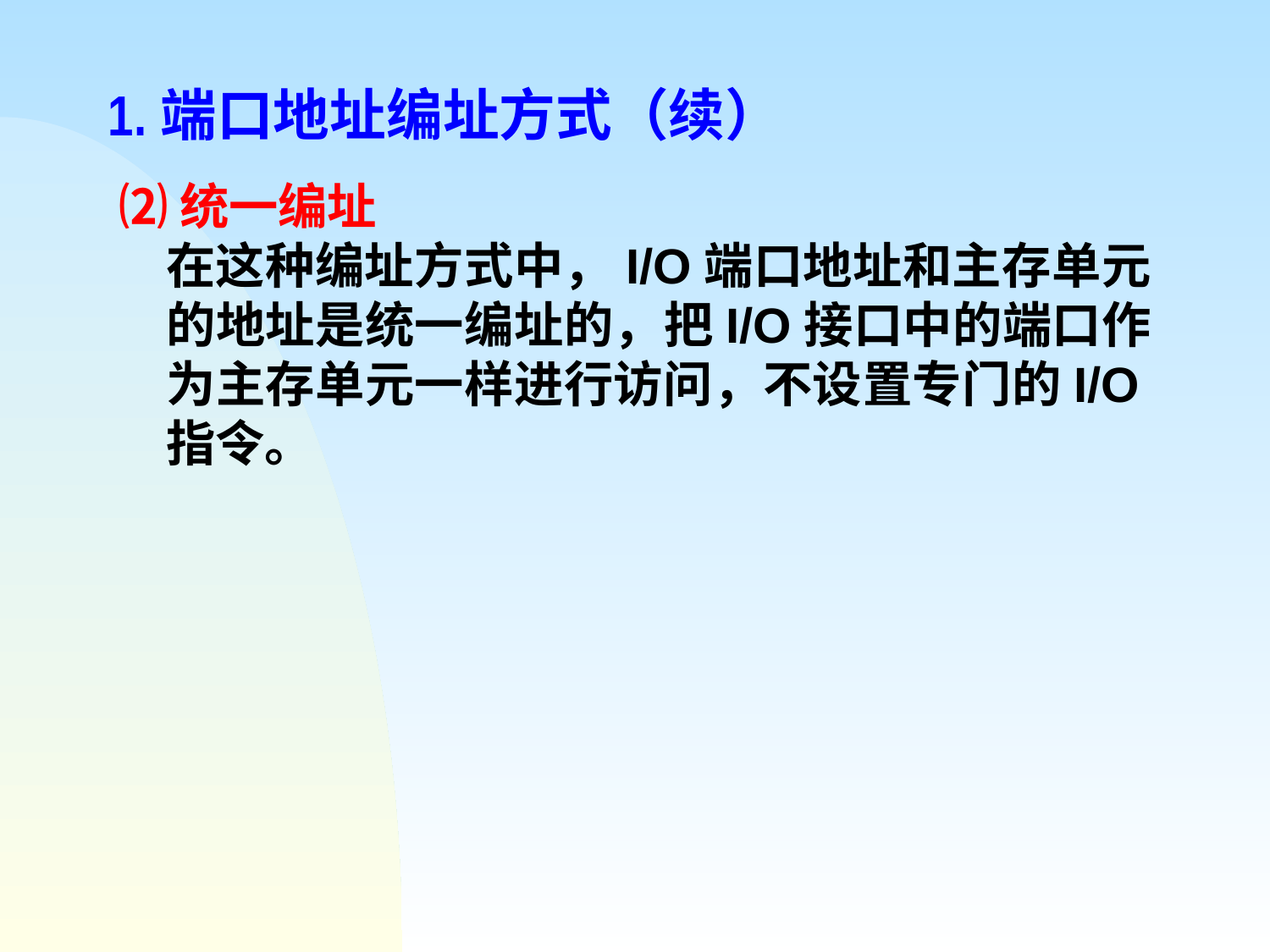

1.端口地址编址方式（续）
⑵统一编址
   在这种编址方式中，I/O端口地址和主存单元的地址是统一编址的，把I/O接口中的端口作为主存单元一样进行访问，不设置专门的I/O指令。
117